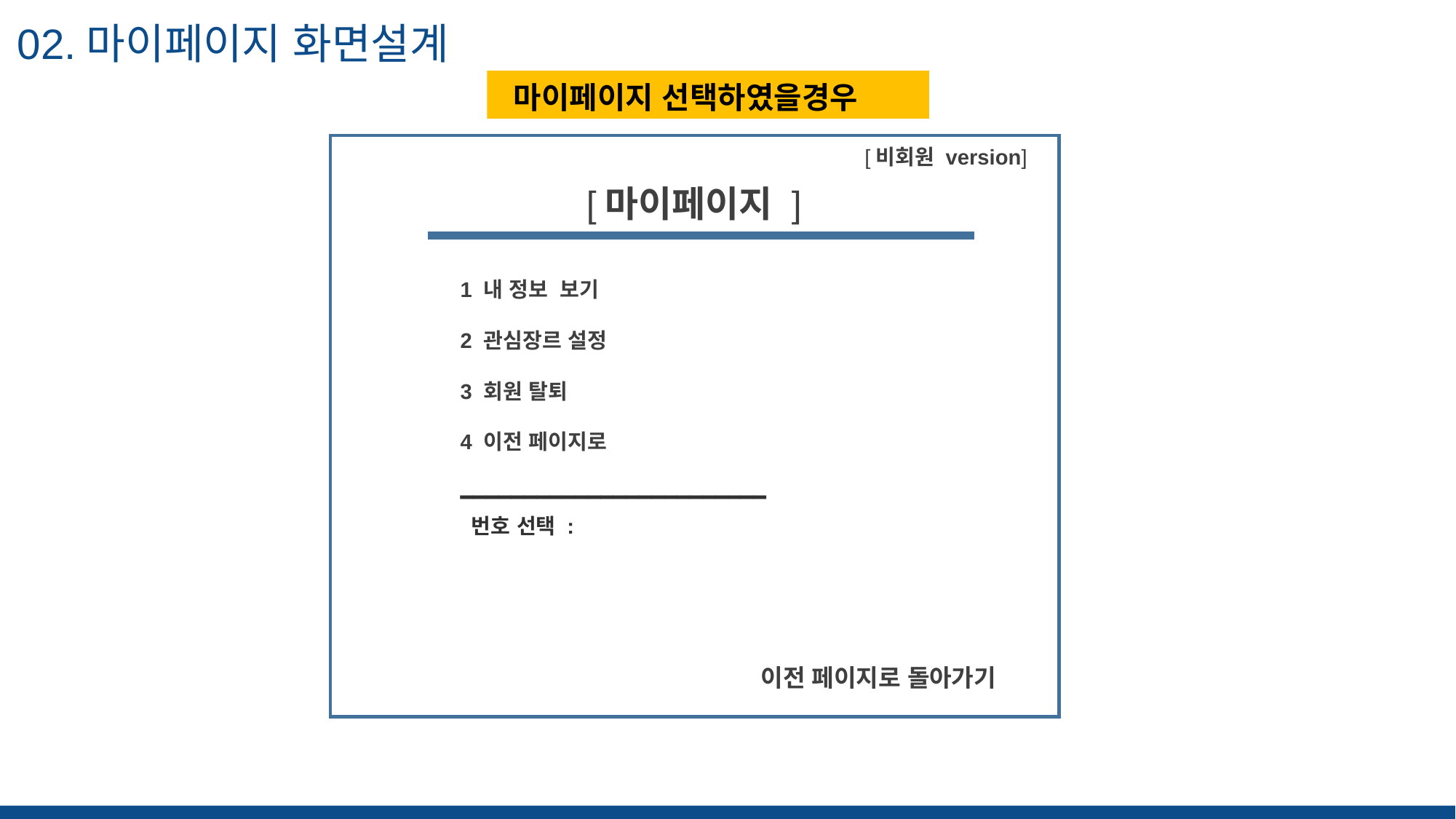

02.마이페이지 화면설계

 마이페이지 선택하였을경우
“ 해당 슬라이드의 핵심 을 적어주세요 ”

[비회원 version]
 [마이페이지 ]
1 내 정보  보기

2 관심장르 설정

3 회원 탈퇴

4 이전 페이지로

━━━━━━━━━━━━━━━━━━━━━━━━
 번호 선택 :

이전 페이지로 돌아가기